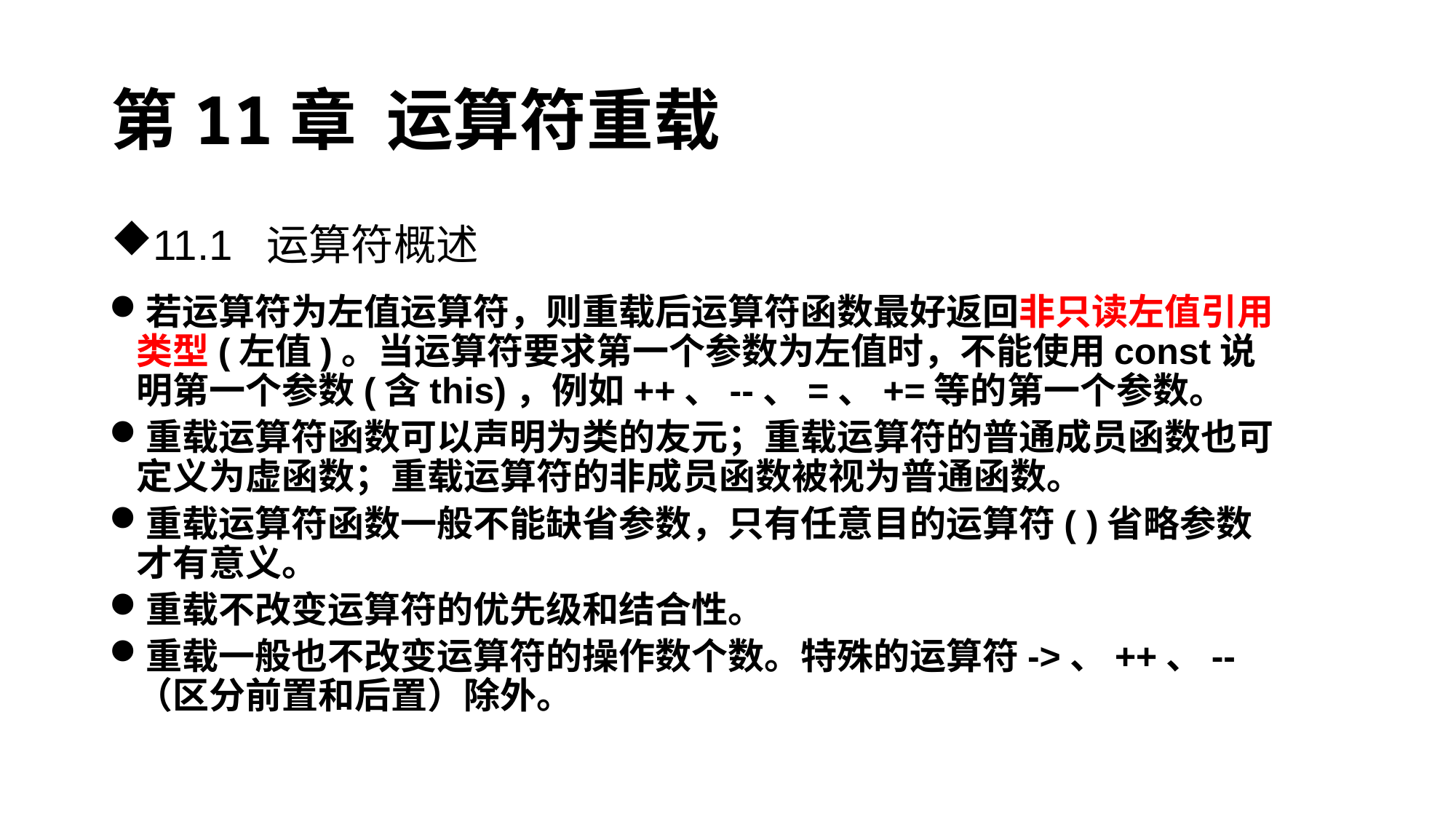

# 第11章  运算符重载
11.1  运算符概述
若运算符为左值运算符，则重载后运算符函数最好返回非只读左值引用类型(左值)。当运算符要求第一个参数为左值时，不能使用const说明第一个参数(含this)，例如++、--、=、+=等的第一个参数。
重载运算符函数可以声明为类的友元；重载运算符的普通成员函数也可定义为虚函数；重载运算符的非成员函数被视为普通函数。
重载运算符函数一般不能缺省参数，只有任意目的运算符( )省略参数才有意义。
重载不改变运算符的优先级和结合性。
重载一般也不改变运算符的操作数个数。特殊的运算符->、++、-- （区分前置和后置）除外。